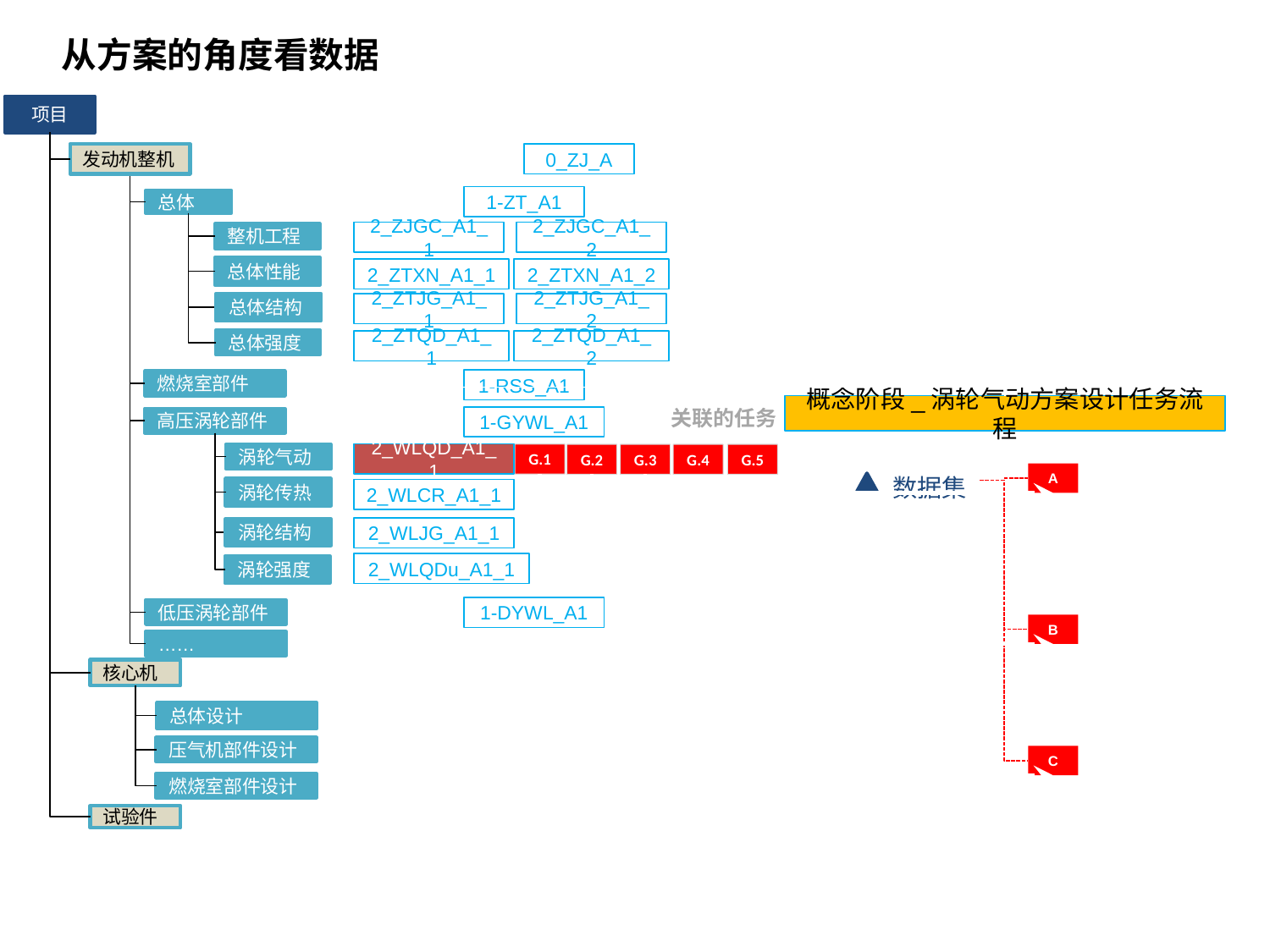

从方案的角度看数据
项目
发动机整机
0_ZJ_A
1-ZT_A1
总体
2_ZJGC_A1_1
2_ZJGC_A1_2
整机工程
总体性能
2_ZTXN_A1_1
2_ZTXN_A1_2
总体结构
2_ZTJG_A1_1
2_ZTJG_A1_2
总体强度
2_ZTQD_A1_1
2_ZTQD_A1_2
1-RSS_A1
燃烧室部件
关联的任务
概念阶段_涡轮气动方案设计任务流程
1-GYWL_A1
高压涡轮部件
2_WLQD_A1_1
G.1
G.2
G.3
G.4
G.5
涡轮气动
数据集

A
涡轮传热
2_WLCR_A1_1
2_WLJG_A1_1
涡轮结构
2_WLQDu_A1_1
涡轮强度
1-DYWL_A1
低压涡轮部件
B
……
核心机
总体设计
压气机部件设计
C
燃烧室部件设计
试验件